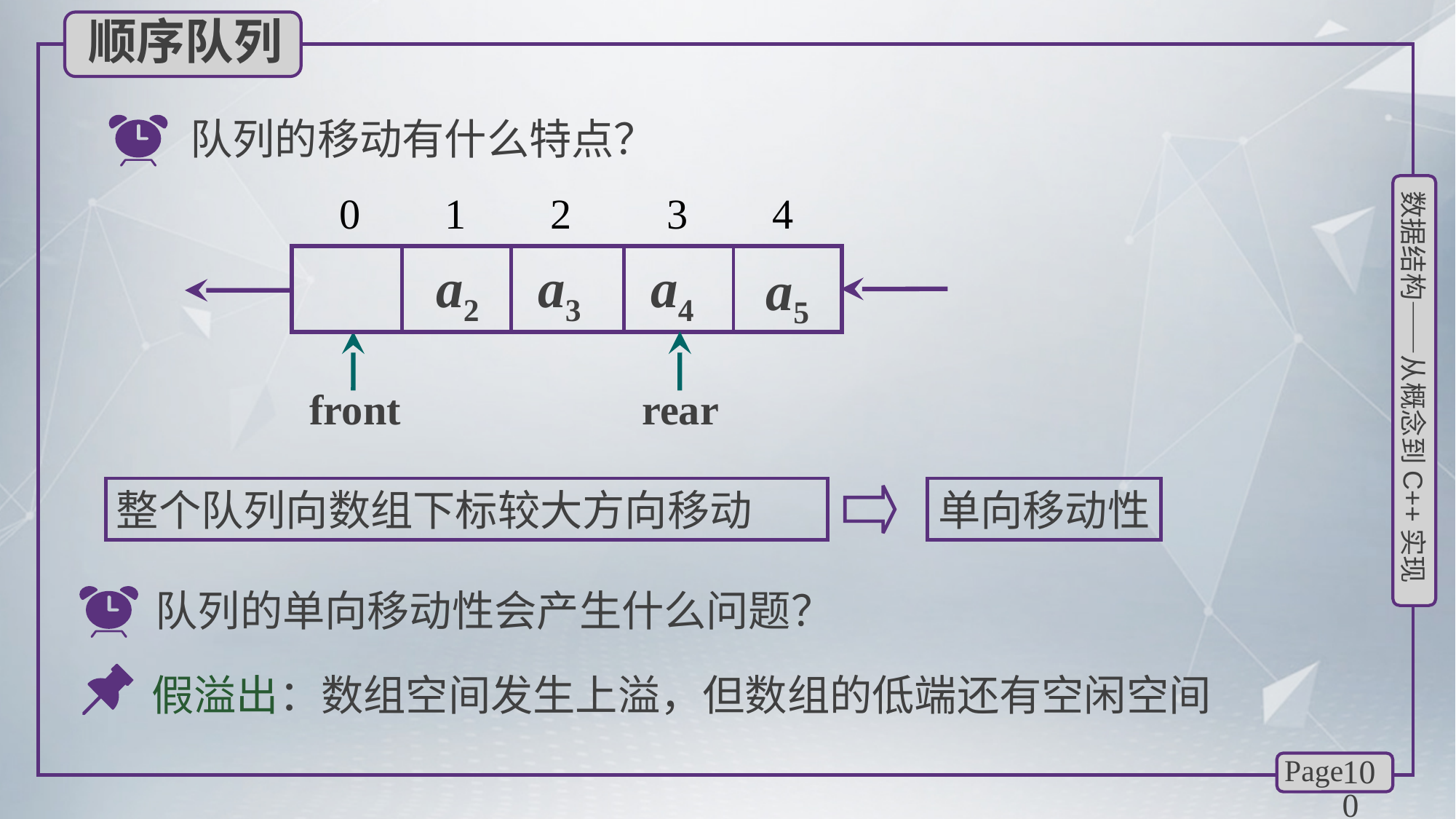

顺序队列

队列的移动有什么特点？

0        1        2         3        4

a2
a3
a4
a5

front

rear
整个队列向数组下标较大方向移动
单向移动性

队列的单向移动性会产生什么问题？

假溢出：数组空间发生上溢，但数组的低端还有空闲空间